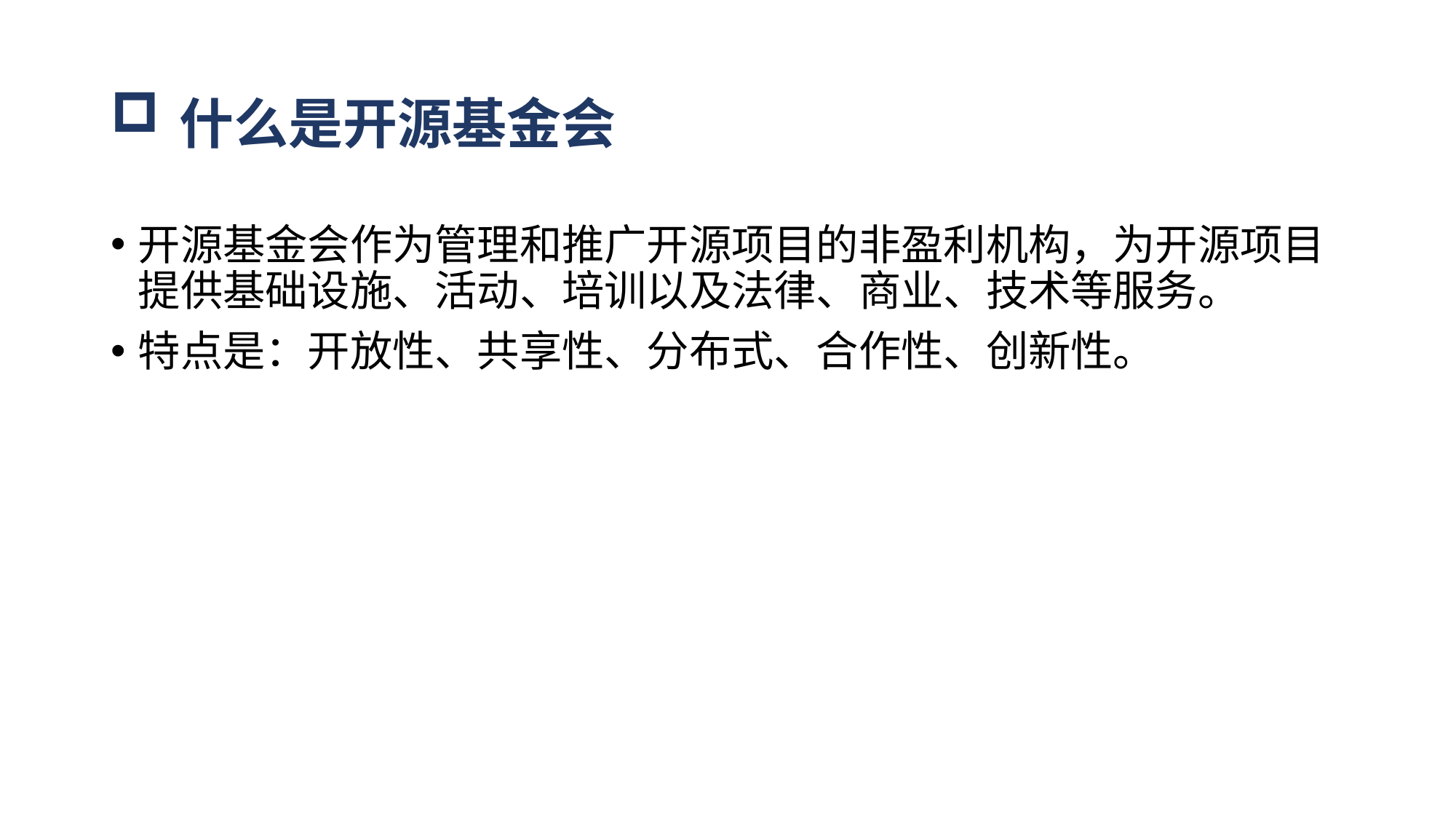

# 什么是开源基金会
开源基金会作为管理和推广开源项目的非盈利机构，为开源项目提供基础设施、活动、培训以及法律、商业、技术等服务。
特点是：开放性、共享性、分布式、合作性、创新性。